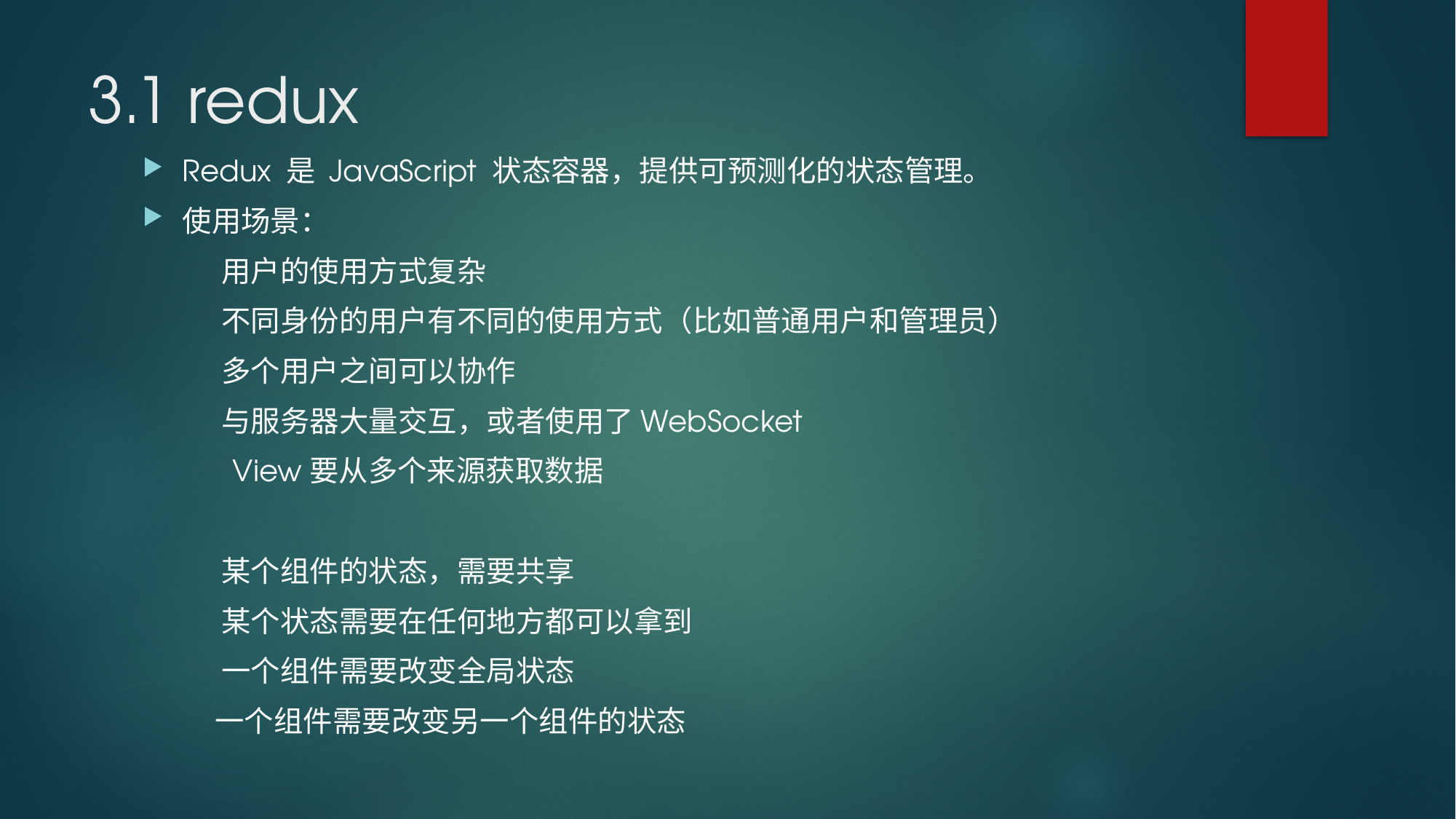

# 3.1 redux
Redux 是 JavaScript 状态容器，提供可预测化的状态管理。
使用场景：
           用户的使用方式复杂
           不同身份的用户有不同的使用方式（比如普通用户和管理员）
           多个用户之间可以协作
           与服务器大量交互，或者使用了WebSocket
           View要从多个来源获取数据

           某个组件的状态，需要共享
           某个状态需要在任何地方都可以拿到
           一个组件需要改变全局状态
          一个组件需要改变另一个组件的状态